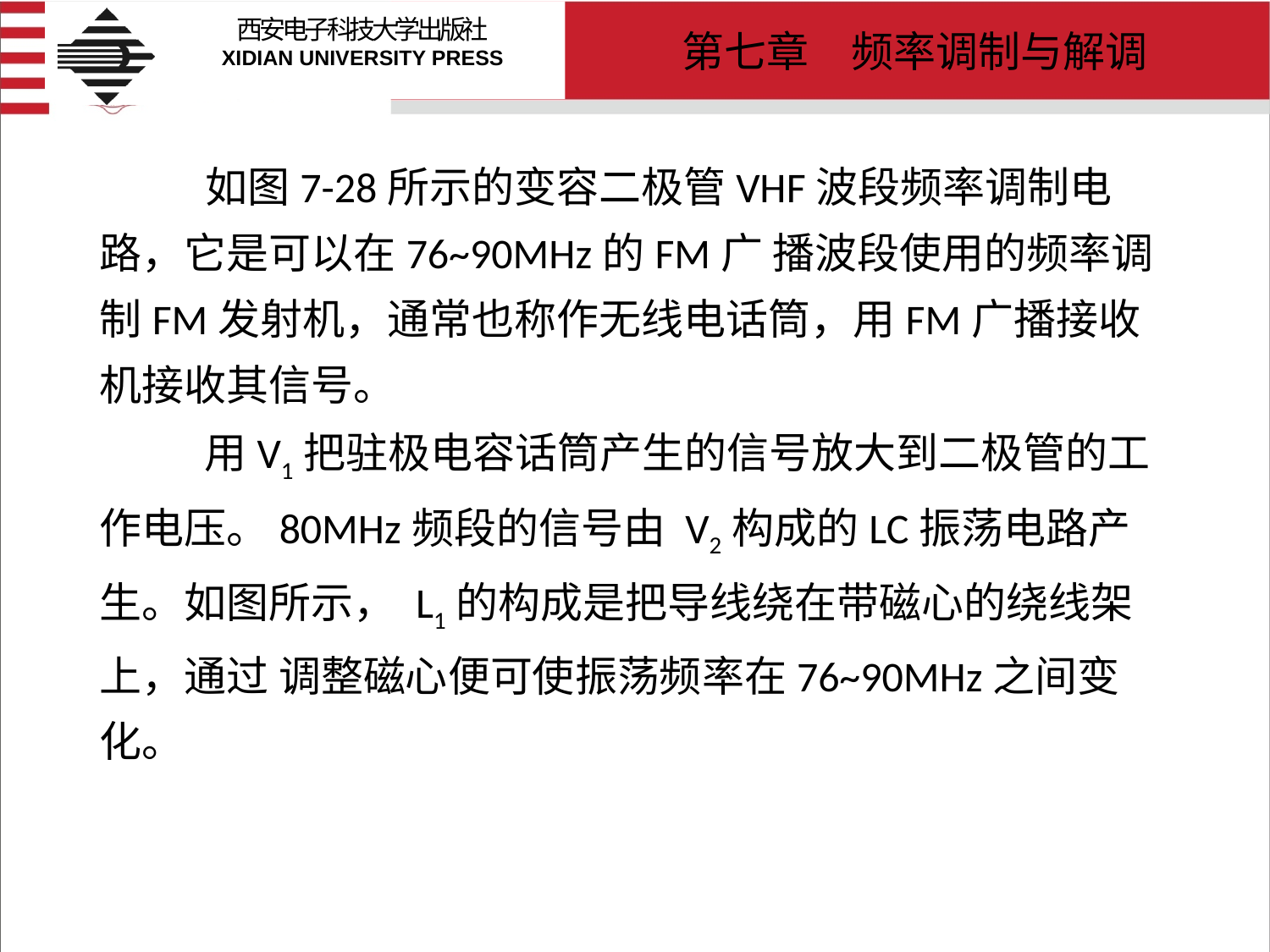

# 如图7-28所示的变容二极管VHF波段频率调制电路，它是可以在76~90MHz的FM广 播波段使用的频率调制FM发射机，通常也称作无线电话筒，用FM广播接收机接收其信号。 用V1把驻极电容话筒产生的信号放大到二极管的工作电压。80MHz频段的信号由 V2构成的LC振荡电路产生。如图所示， L1的构成是把导线绕在带磁心的绕线架上，通过 调整磁心便可使振荡频率在76~90MHz之间变化。